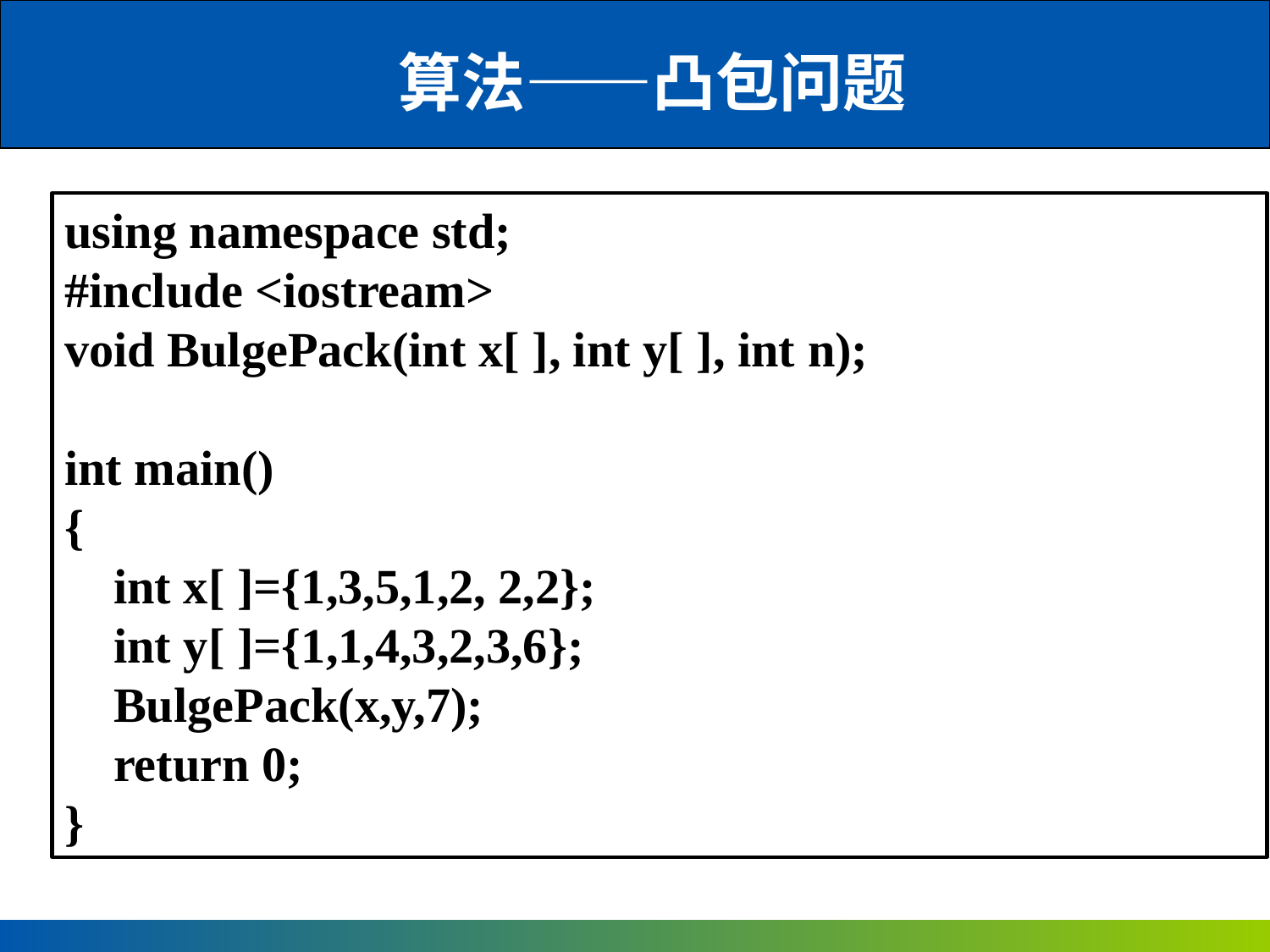

算法——凸包问题
using namespace std;
#include <iostream>
void BulgePack(int x[ ], int y[ ], int n);

int main()
{
    int x[ ]={1,3,5,1,2, 2,2};
    int y[ ]={1,1,4,3,2,3,6};
    BulgePack(x,y,7);
    return 0;
}